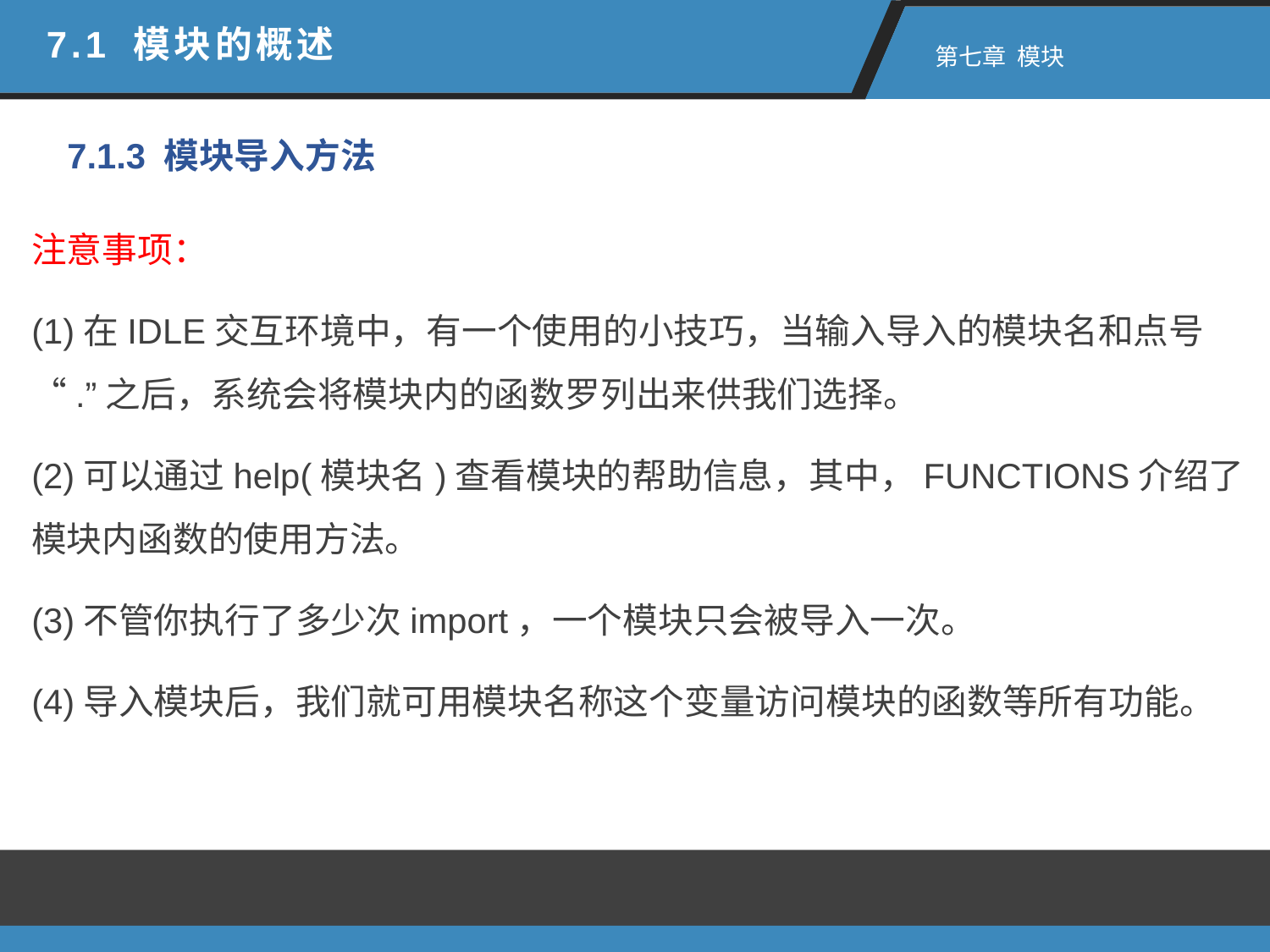

7.1 模块的概述
  第七章  模块
7.1.3 模块导入方法
注意事项：
(1)在IDLE交互环境中，有一个使用的小技巧，当输入导入的模块名和点号“.”之后，系统会将模块内的函数罗列出来供我们选择。
(2)可以通过help(模块名)查看模块的帮助信息，其中，FUNCTIONS介绍了模块内函数的使用方法。
(3)不管你执行了多少次import，一个模块只会被导入一次。
(4)导入模块后，我们就可用模块名称这个变量访问模块的函数等所有功能。